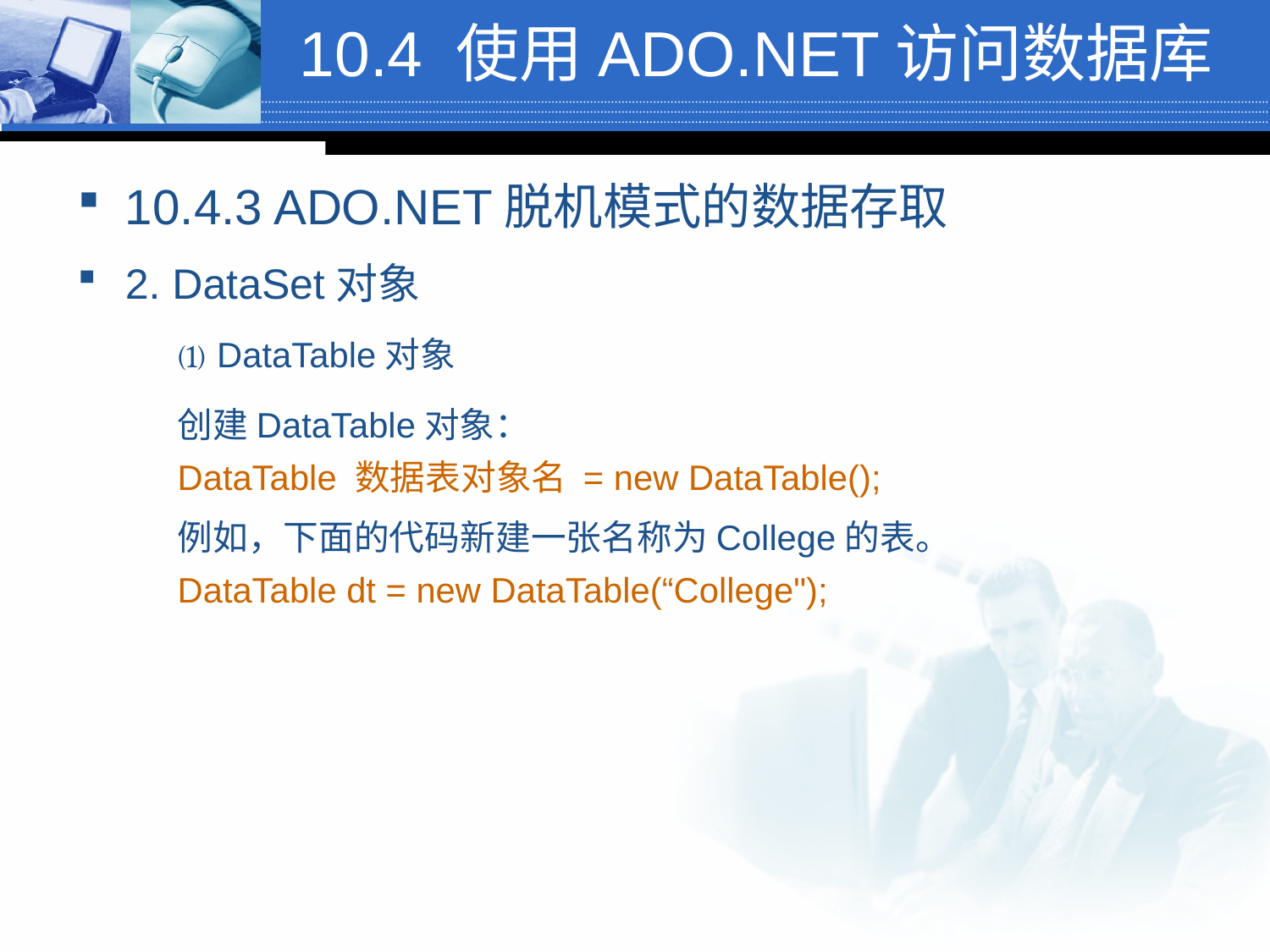

# 10.4 使用ADO.NET访问数据库
10.4.3 ADO.NET脱机模式的数据存取
2. DataSet对象
⑴ DataTable对象
创建DataTable对象：
DataTable 数据表对象名 = new DataTable();
例如，下面的代码新建一张名称为College的表。
DataTable dt = new DataTable(“College");